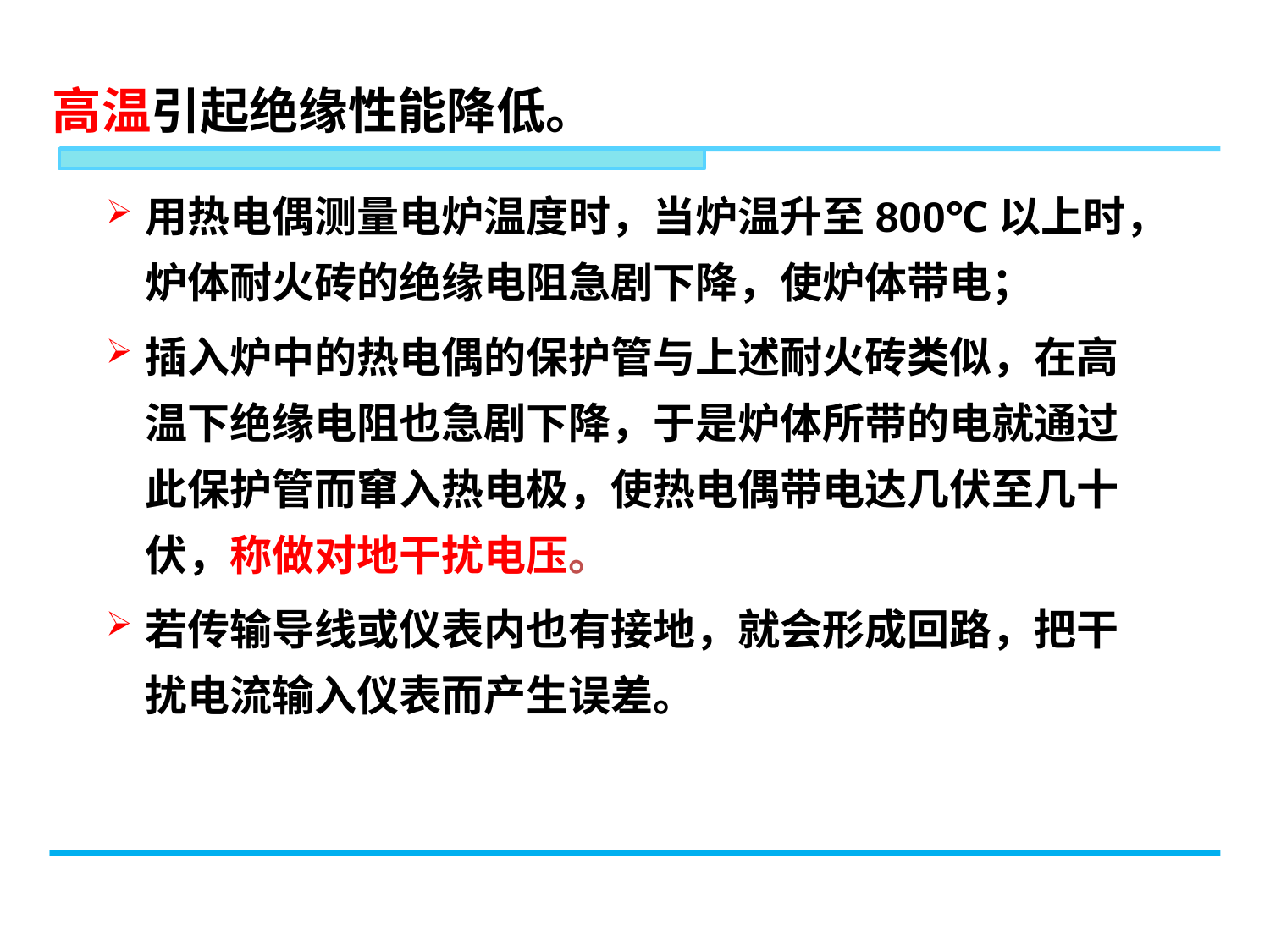

# 高温引起绝缘性能降低。
用热电偶测量电炉温度时，当炉温升至800℃以上时，炉体耐火砖的绝缘电阻急剧下降，使炉体带电；
插入炉中的热电偶的保护管与上述耐火砖类似，在高温下绝缘电阻也急剧下降，于是炉体所带的电就通过此保护管而窜入热电极，使热电偶带电达几伏至几十伏，称做对地干扰电压。
若传输导线或仪表内也有接地，就会形成回路，把干扰电流输入仪表而产生误差。